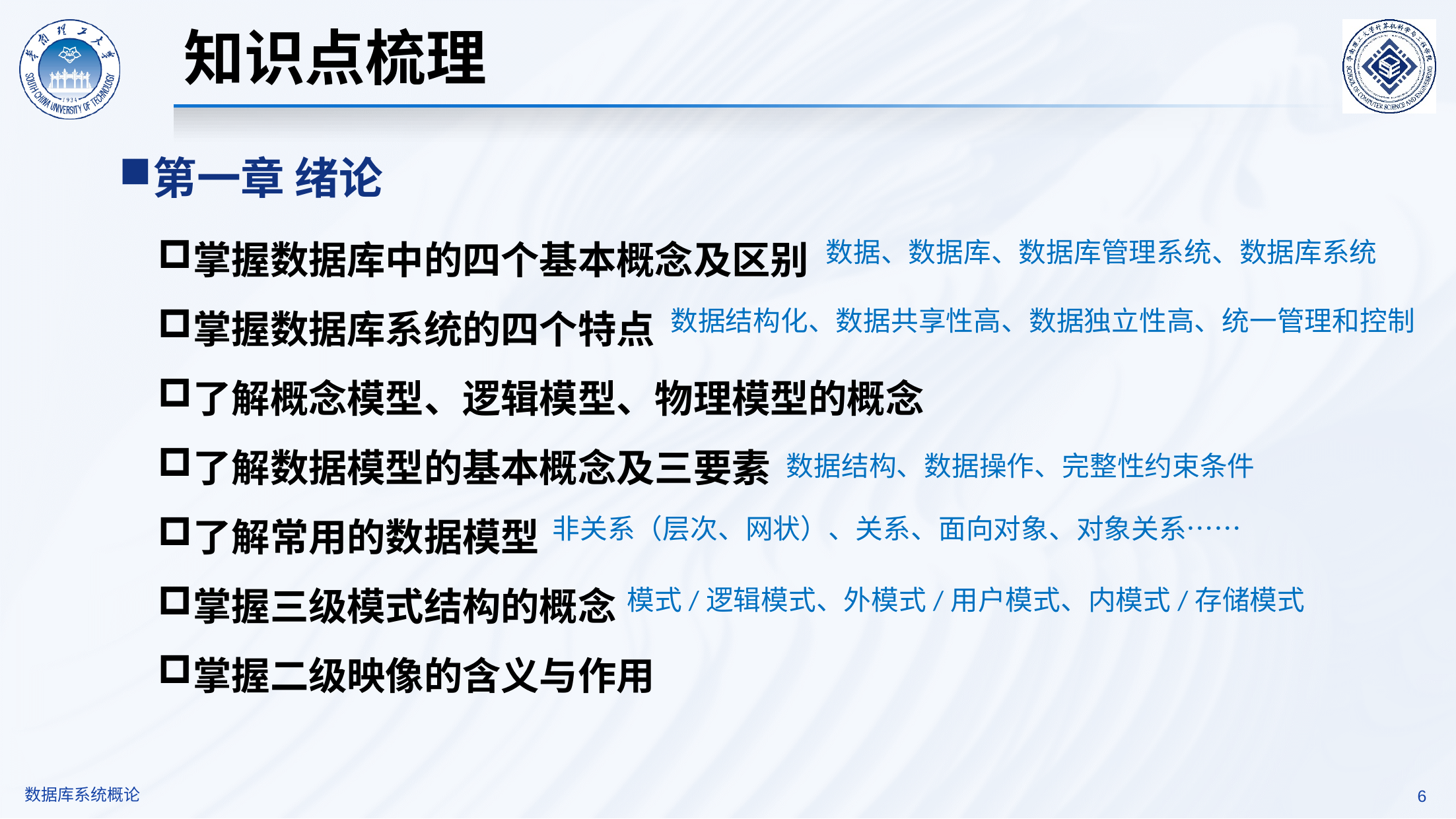

知识点梳理
第一章 绪论
掌握数据库中的四个基本概念及区别
掌握数据库系统的四个特点
了解概念模型、逻辑模型、物理模型的概念
了解数据模型的基本概念及三要素
了解常用的数据模型
掌握三级模式结构的概念
掌握二级映像的含义与作用
数据、数据库、数据库管理系统、数据库系统
数据结构化、数据共享性高、数据独立性高、统一管理和控制
数据结构、数据操作、完整性约束条件
非关系（层次、网状）、关系、面向对象、对象关系……
模式/逻辑模式、外模式/用户模式、内模式/存储模式